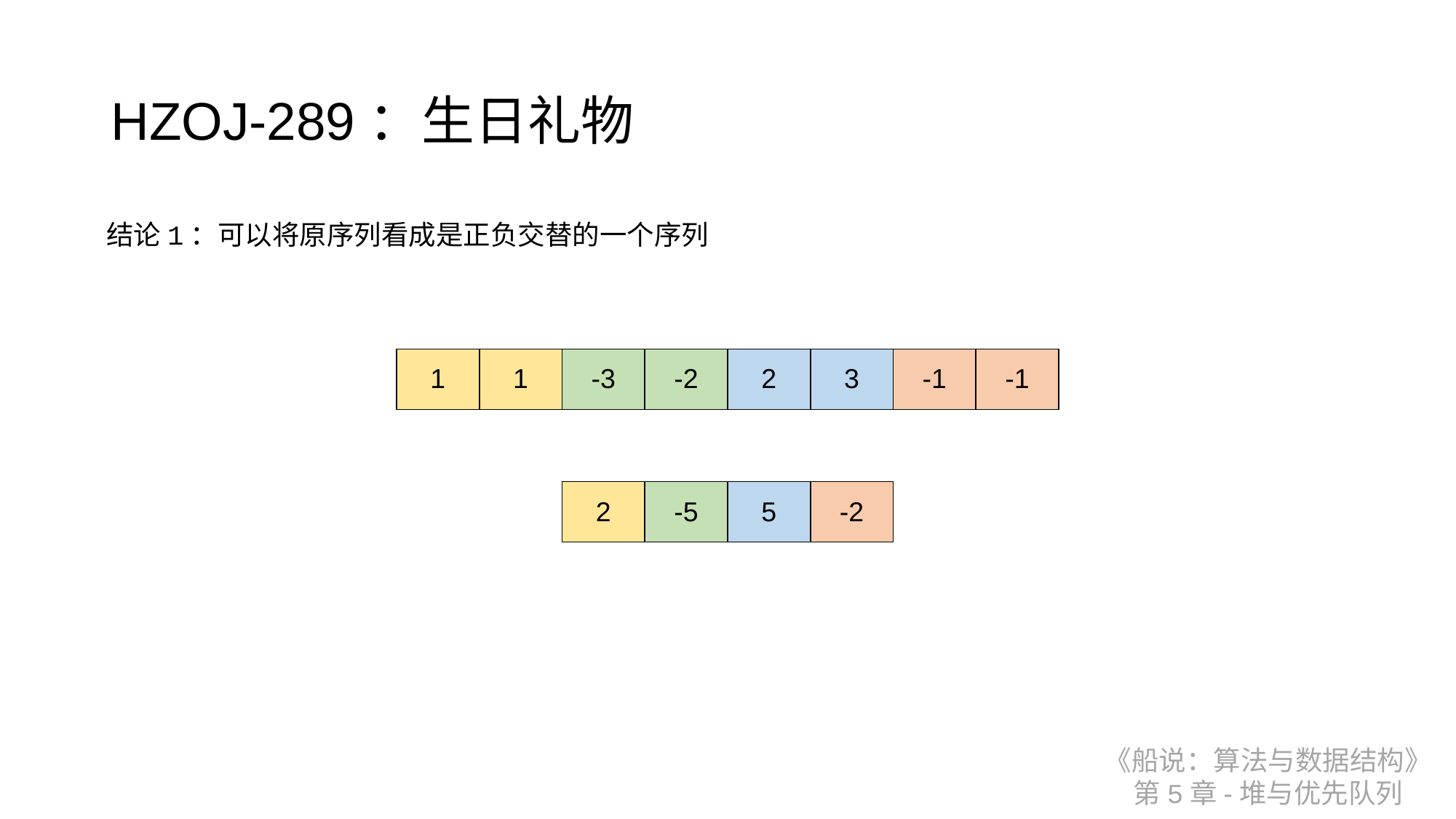

# HZOJ-289：生日礼物
结论1：可以将原序列看成是正负交替的一个序列
| 1 | 1 | -3 | -2 | 2 | 3 | -1 | -1 |
| --- | --- | --- | --- | --- | --- | --- | --- |
| 2 | -5 | 5 | -2 |
| --- | --- | --- | --- |